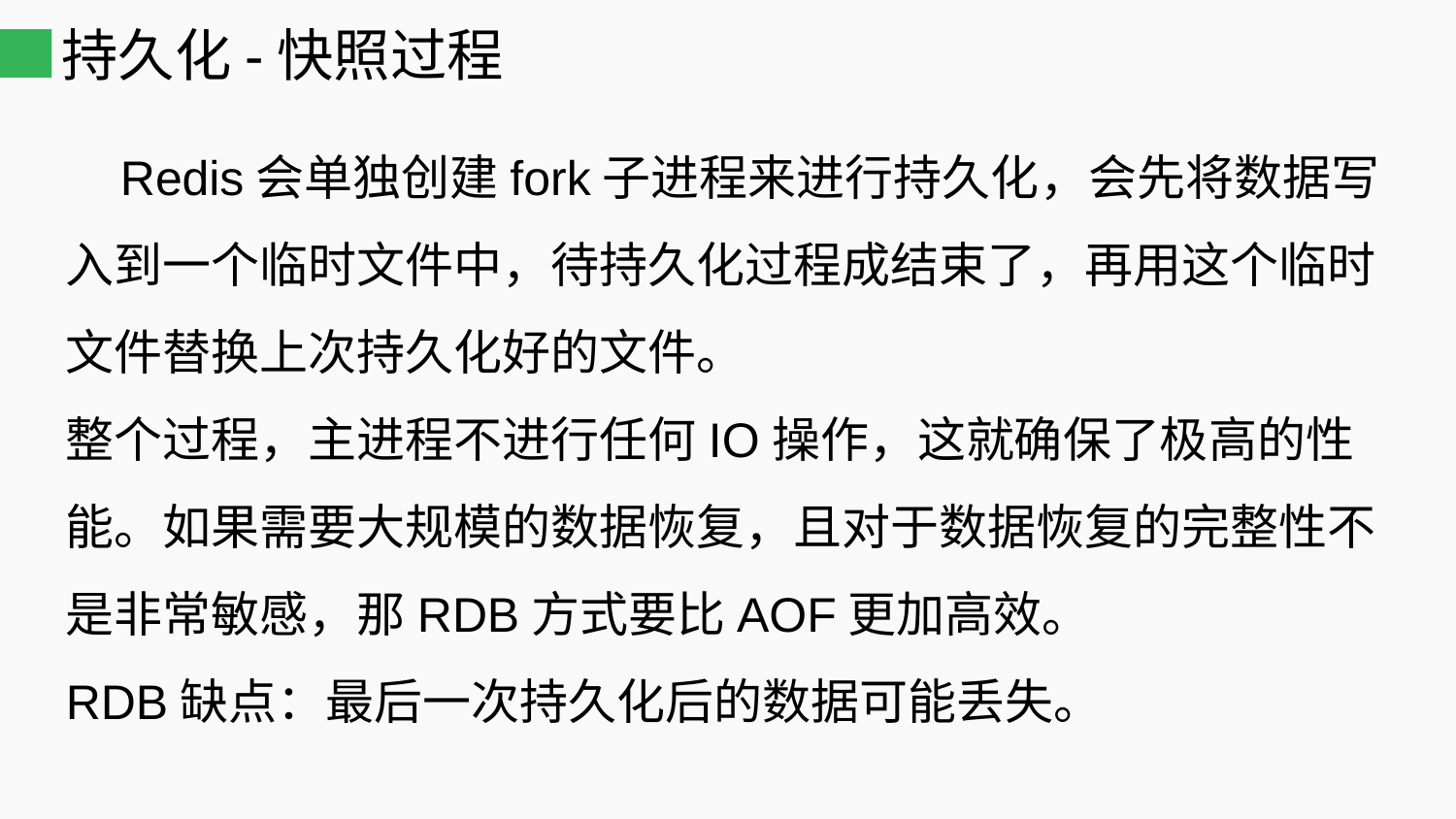

# 持久化-快照过程
    Redis会单独创建fork子进程来进行持久化，会先将数据写入到一个临时文件中，待持久化过程成结束了，再用这个临时文件替换上次持久化好的文件。
整个过程，主进程不进行任何IO操作，这就确保了极高的性能。如果需要大规模的数据恢复，且对于数据恢复的完整性不是非常敏感，那RDB方式要比AOF更加高效。
RDB缺点：最后一次持久化后的数据可能丢失。